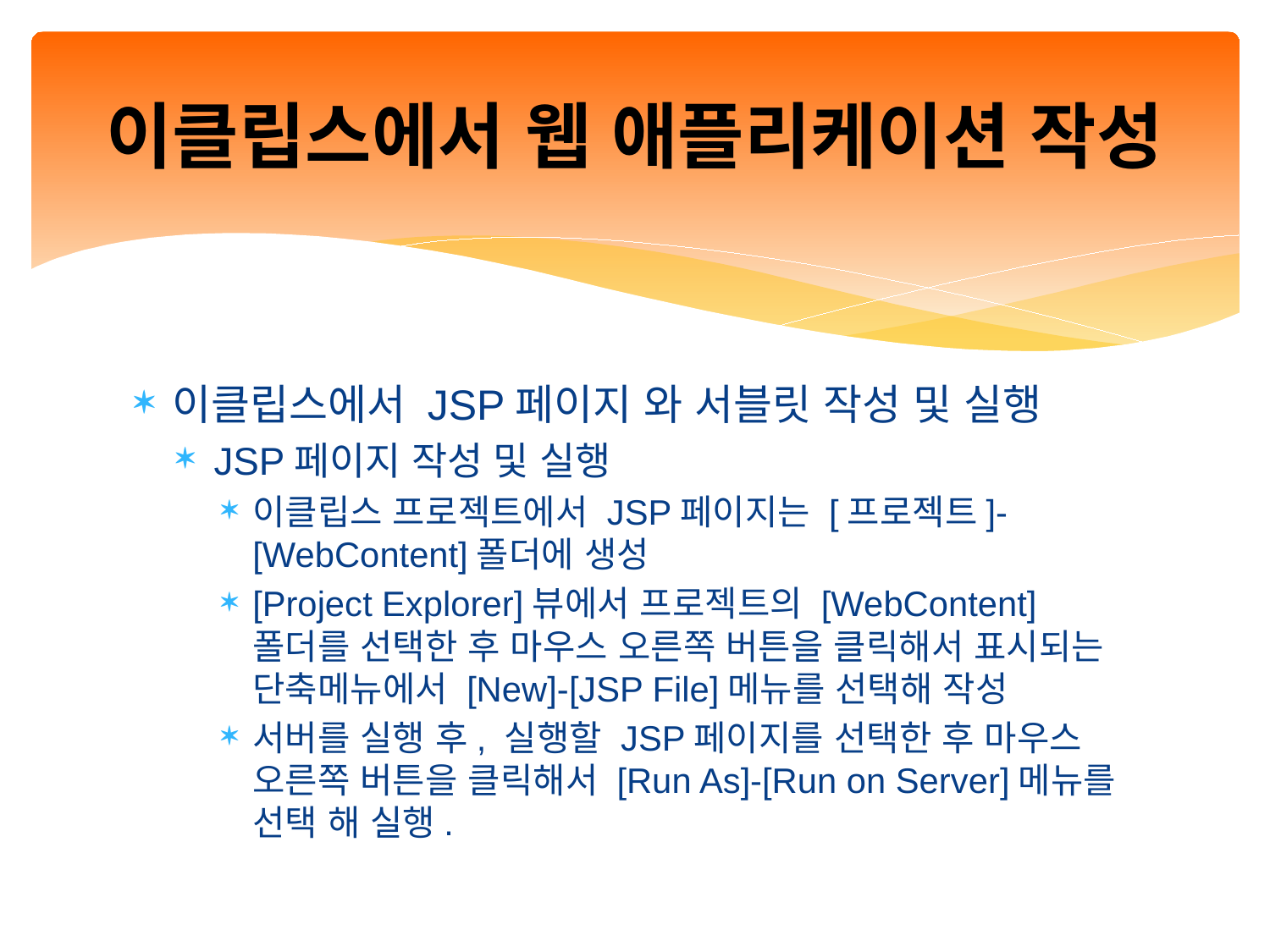

# 이클립스에서 웹 애플리케이션 작성
이클립스에서 JSP페이지 와 서블릿 작성 및 실행
JSP페이지 작성 및 실행
이클립스 프로젝트에서 JSP페이지는 [프로젝트]-[WebContent]폴더에 생성
[Project Explorer]뷰에서 프로젝트의 [WebContent]폴더를 선택한 후 마우스 오른쪽 버튼을 클릭해서 표시되는 단축메뉴에서 [New]-[JSP File]메뉴를 선택해 작성
서버를 실행 후, 실행할 JSP페이지를 선택한 후 마우스 오른쪽 버튼을 클릭해서 [Run As]-[Run on Server]메뉴를 선택 해 실행.